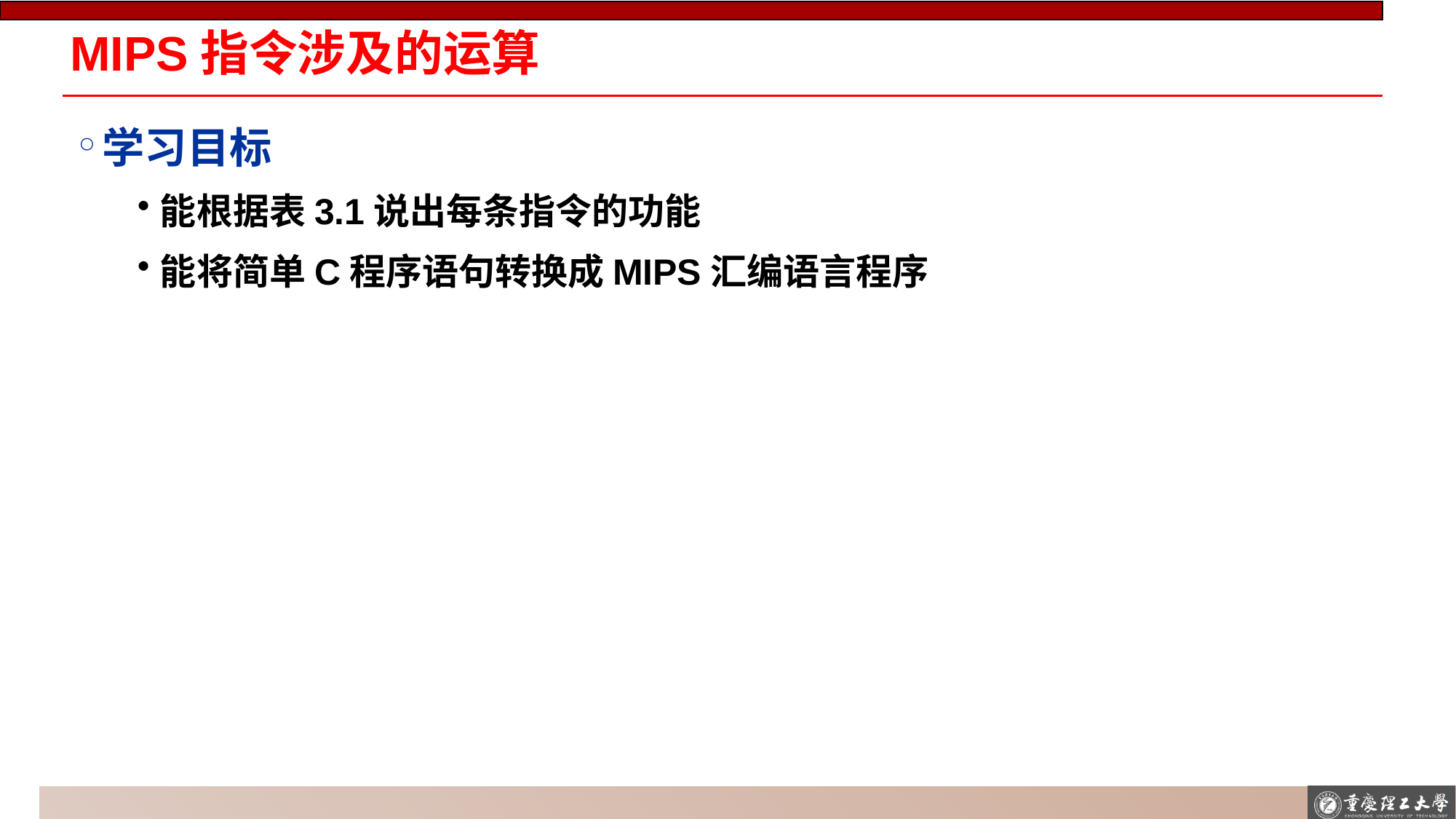

# MIPS指令涉及的运算
学习目标
能根据表3.1说出每条指令的功能
能将简单C程序语句转换成MIPS汇编语言程序